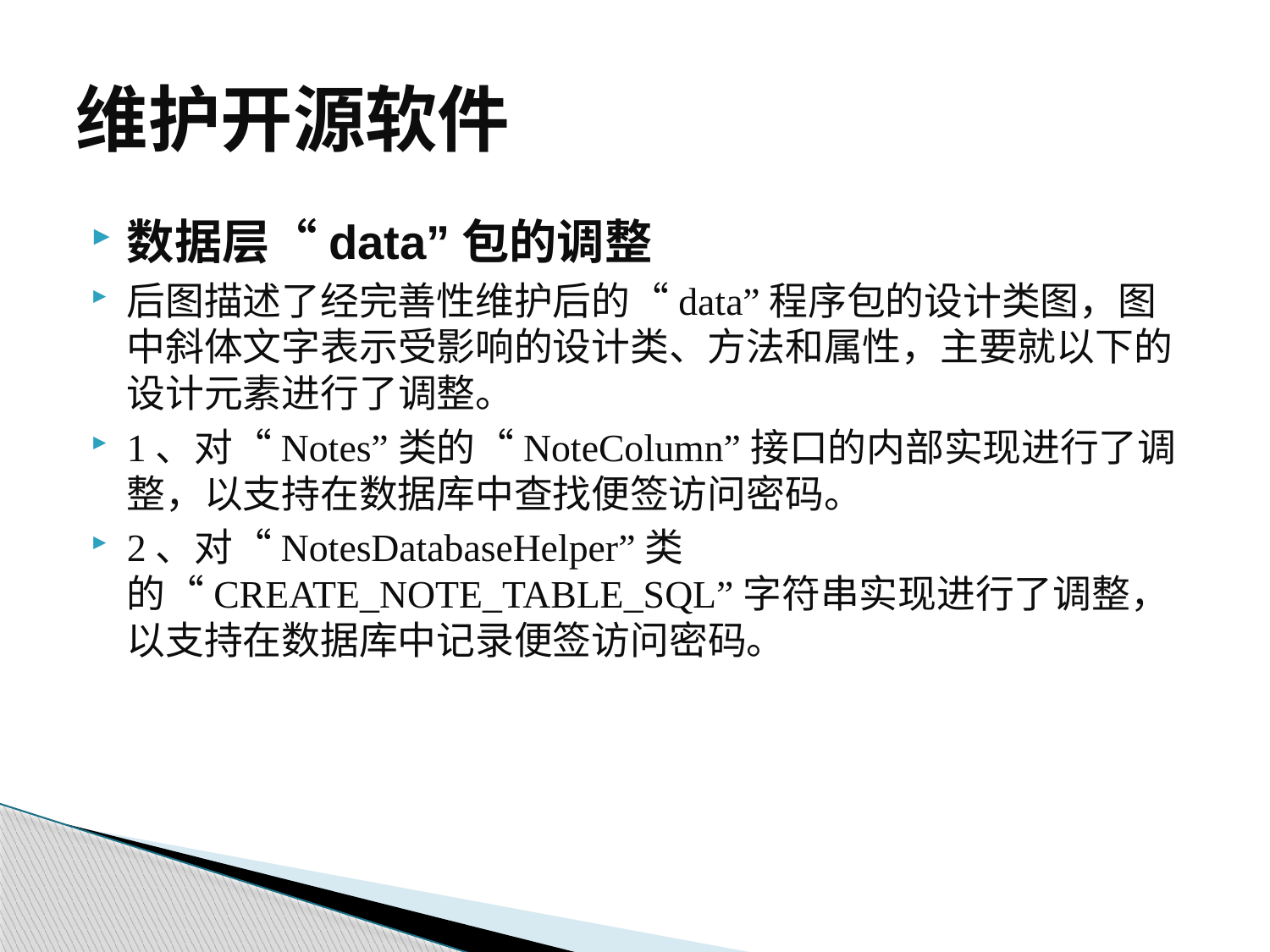

# 维护开源软件
数据层“data”包的调整
后图描述了经完善性维护后的“data”程序包的设计类图，图中斜体文字表示受影响的设计类、方法和属性，主要就以下的设计元素进行了调整。
1、对“Notes”类的“NoteColumn”接口的内部实现进行了调整，以支持在数据库中查找便签访问密码。
2、对“NotesDatabaseHelper”类的“CREATE_NOTE_TABLE_SQL”字符串实现进行了调整，以支持在数据库中记录便签访问密码。